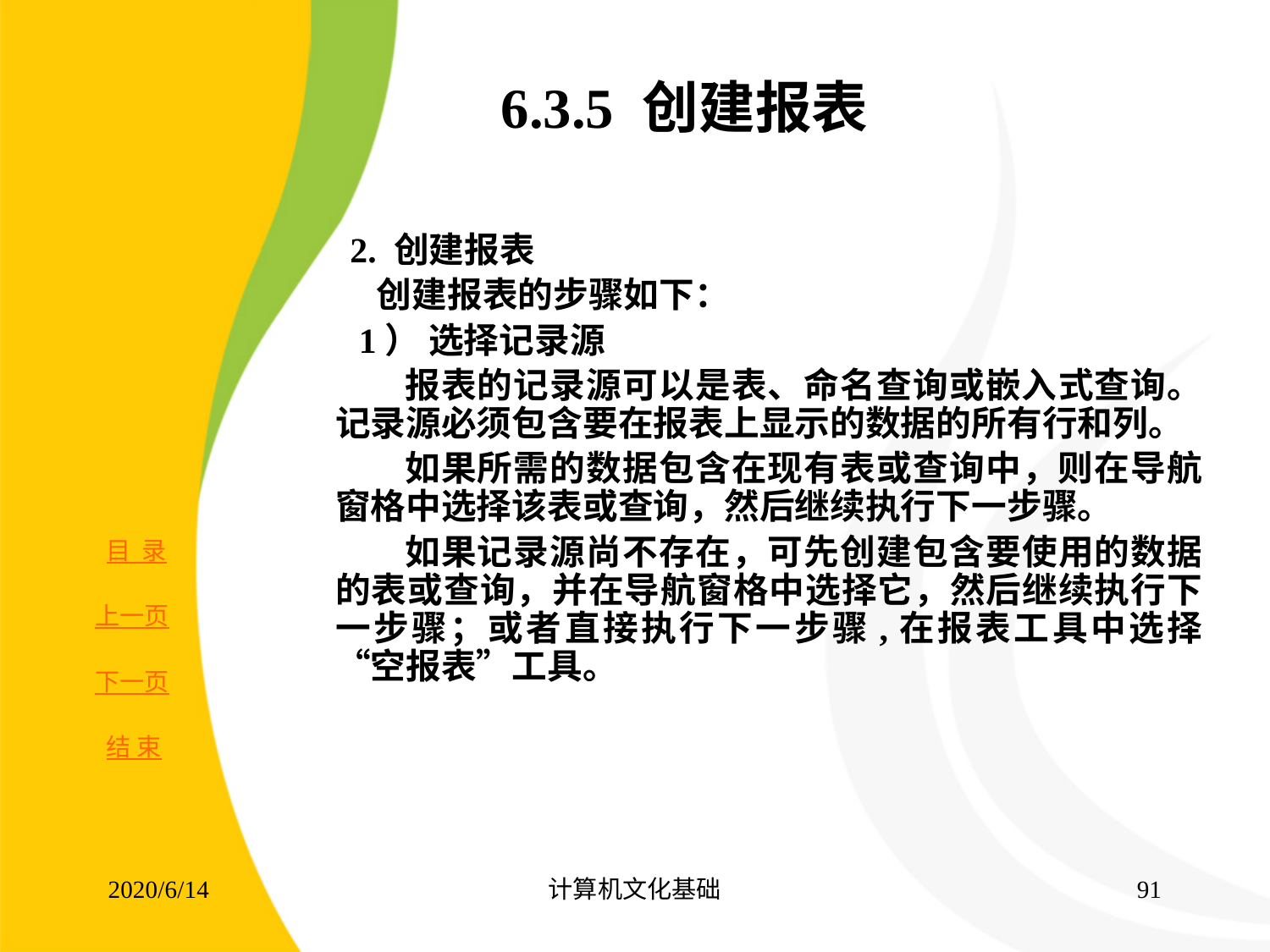

# 6.3.5 创建报表
       2. 创建报表
          创建报表的步骤如下：
        1） 选择记录源
            报表的记录源可以是表、命名查询或嵌入式查询。记录源必须包含要在报表上显示的数据的所有行和列。
            如果所需的数据包含在现有表或查询中，则在导航窗格中选择该表或查询，然后继续执行下一步骤。
            如果记录源尚不存在，可先创建包含要使用的数据的表或查询，并在导航窗格中选择它，然后继续执行下一步骤；或者直接执行下一步骤,在报表工具中选择“空报表”工具。
2020/6/14
计算机文化基础
91